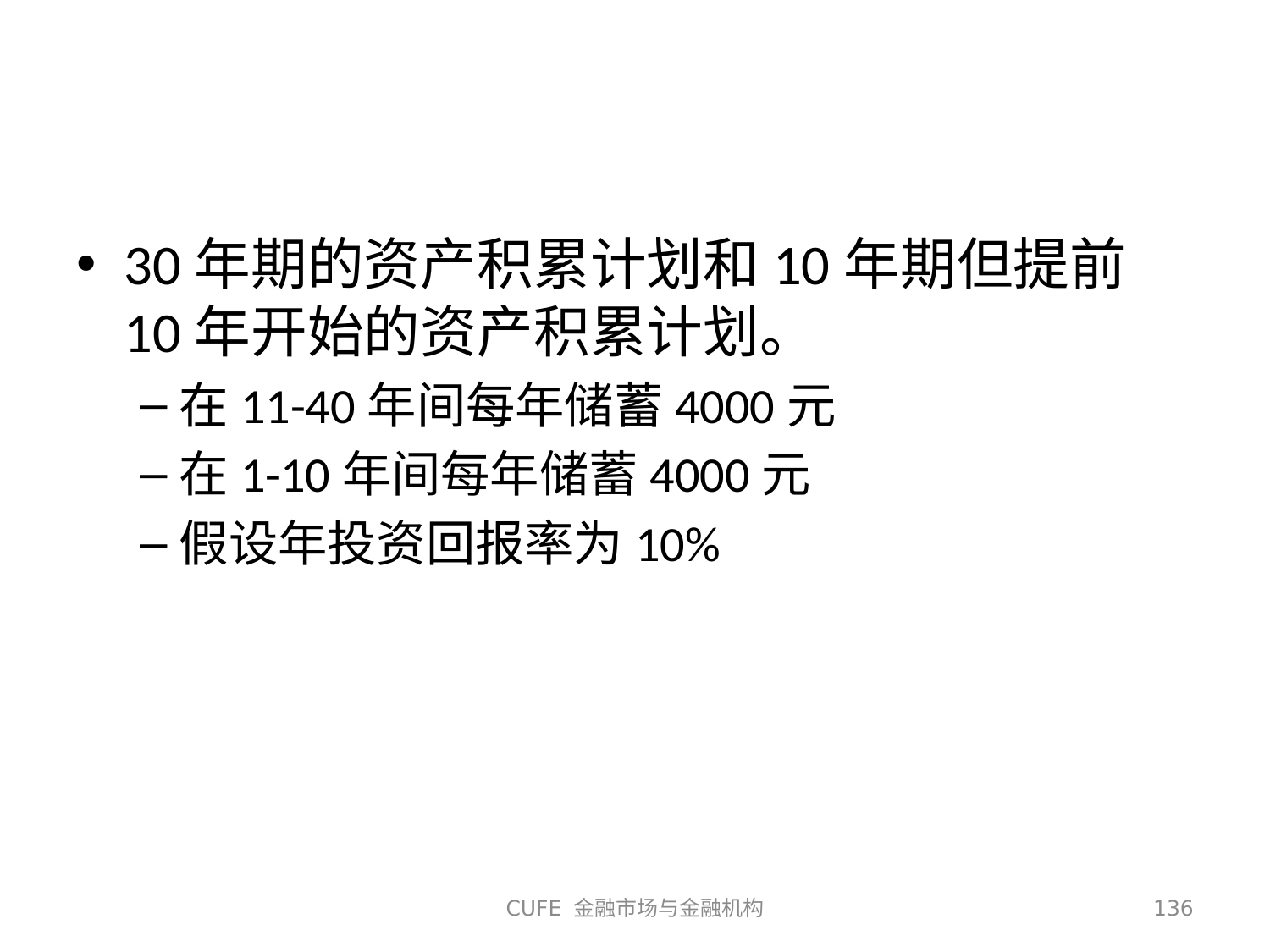

#
30年期的资产积累计划和10年期但提前10年开始的资产积累计划。
在11-40年间每年储蓄4000元
在1-10年间每年储蓄4000元
假设年投资回报率为10%
CUFE 金融市场与金融机构
136